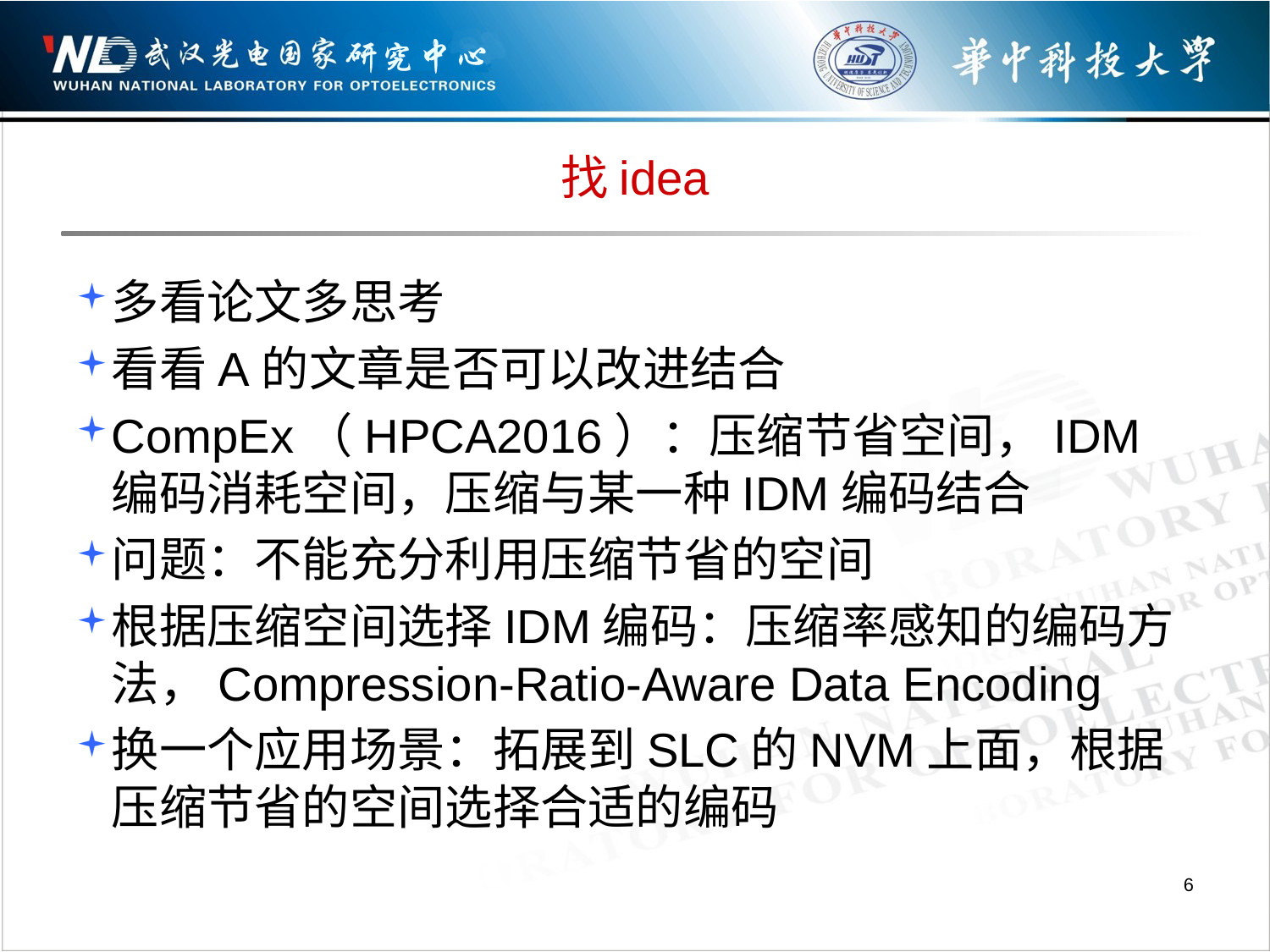

# 找idea
多看论文多思考
看看A的文章是否可以改进结合
CompEx（HPCA2016）：压缩节省空间，IDM编码消耗空间，压缩与某一种IDM编码结合
问题：不能充分利用压缩节省的空间
根据压缩空间选择IDM编码：压缩率感知的编码方法，Compression-Ratio-Aware Data Encoding
换一个应用场景：拓展到SLC的NVM上面，根据压缩节省的空间选择合适的编码
6